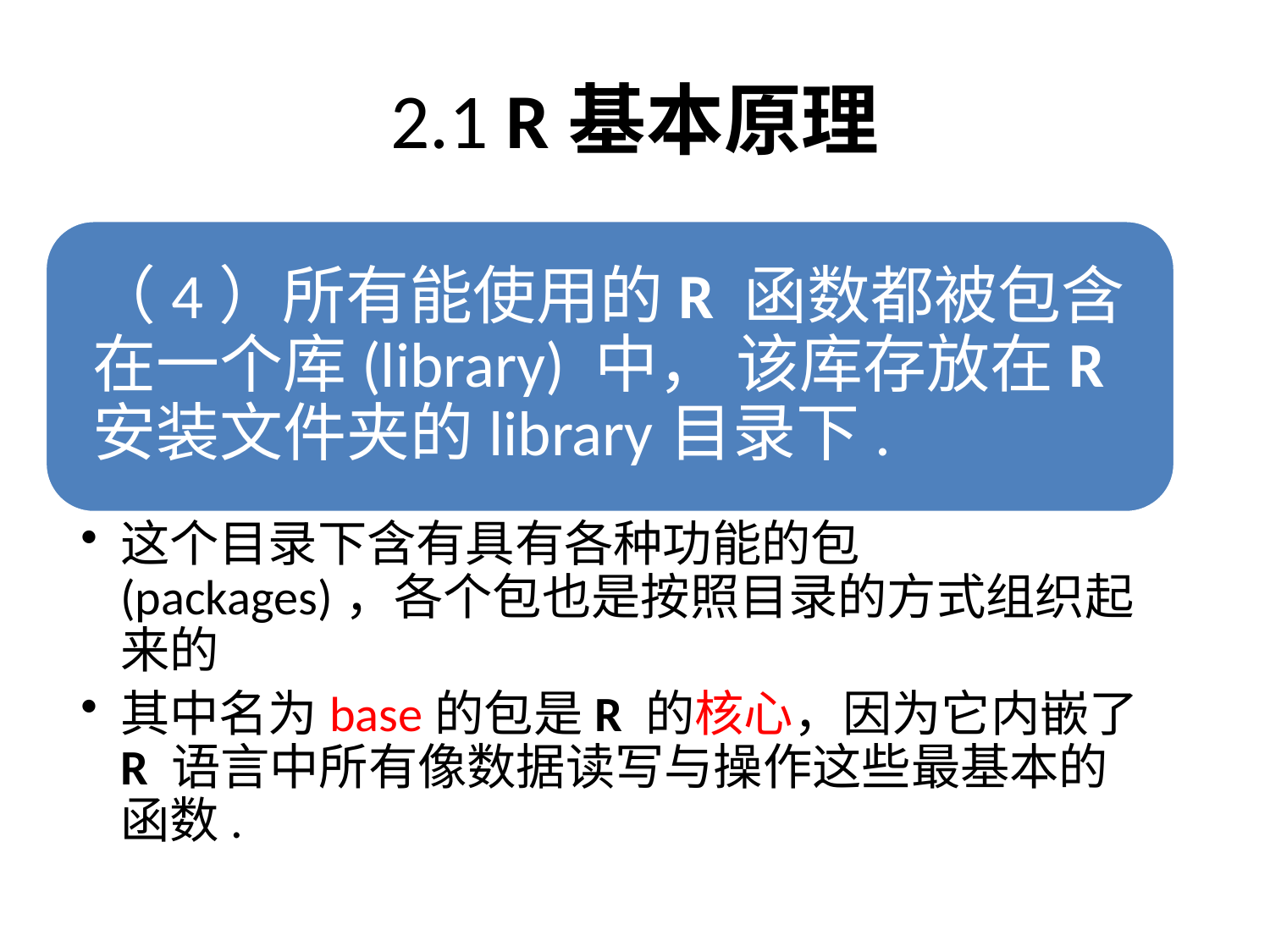

# 2.1 R基本原理
（4）所有能使用的R 函数都被包含在一个库(library) 中， 该库存放在R 安装文件夹的library目录下.
这个目录下含有具有各种功能的包(packages)，各个包也是按照目录的方式组织起来的
其中名为base的包是R 的核心，因为它内嵌了R 语言中所有像数据读写与操作这些最基本的函数.